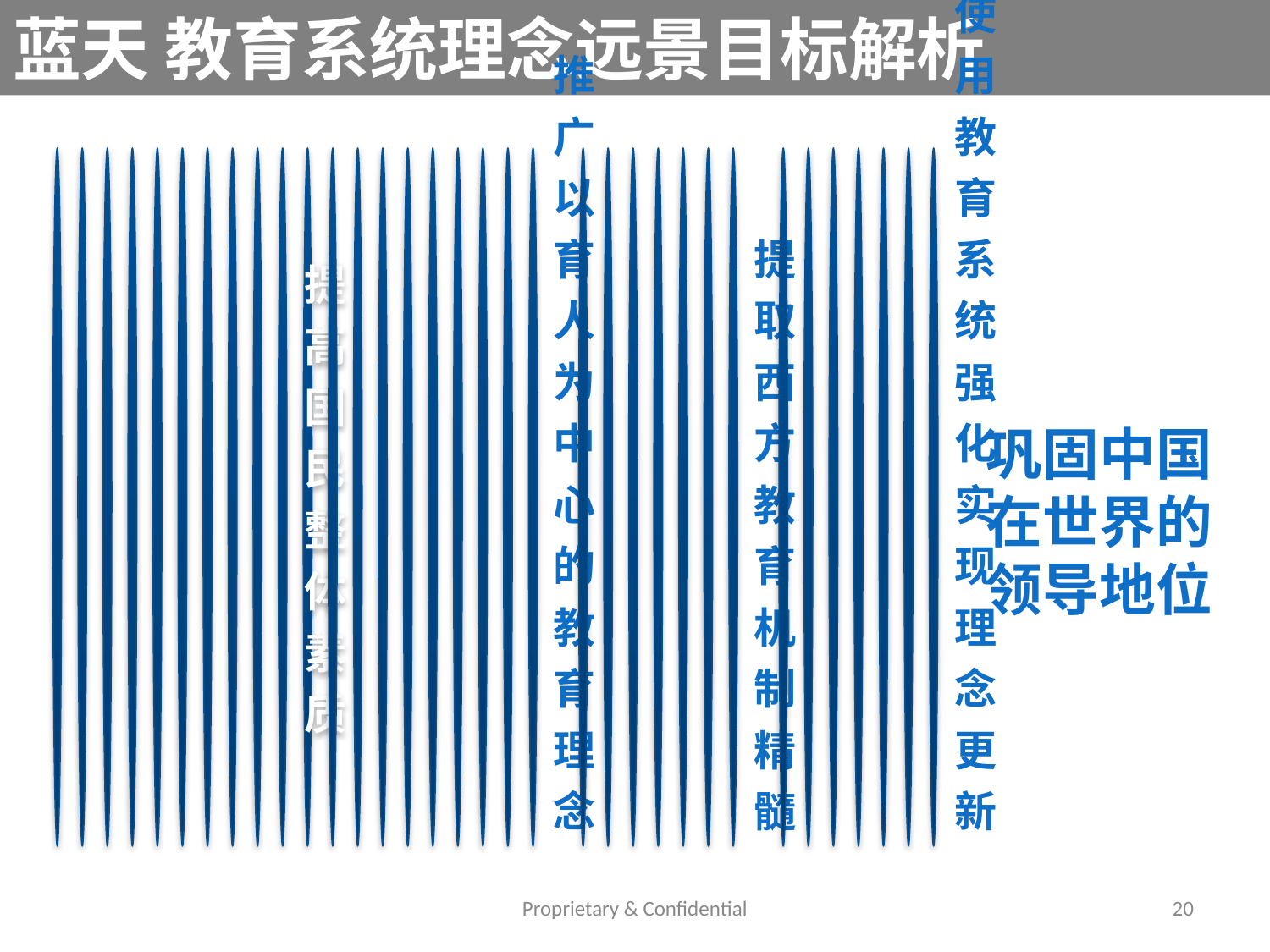

# 蓝天 教育系统理念远景目标解析
提高国民整体素质
提取西方教育机制精髓
巩固中国在世界的领导地位
Proprietary & Confidential
20